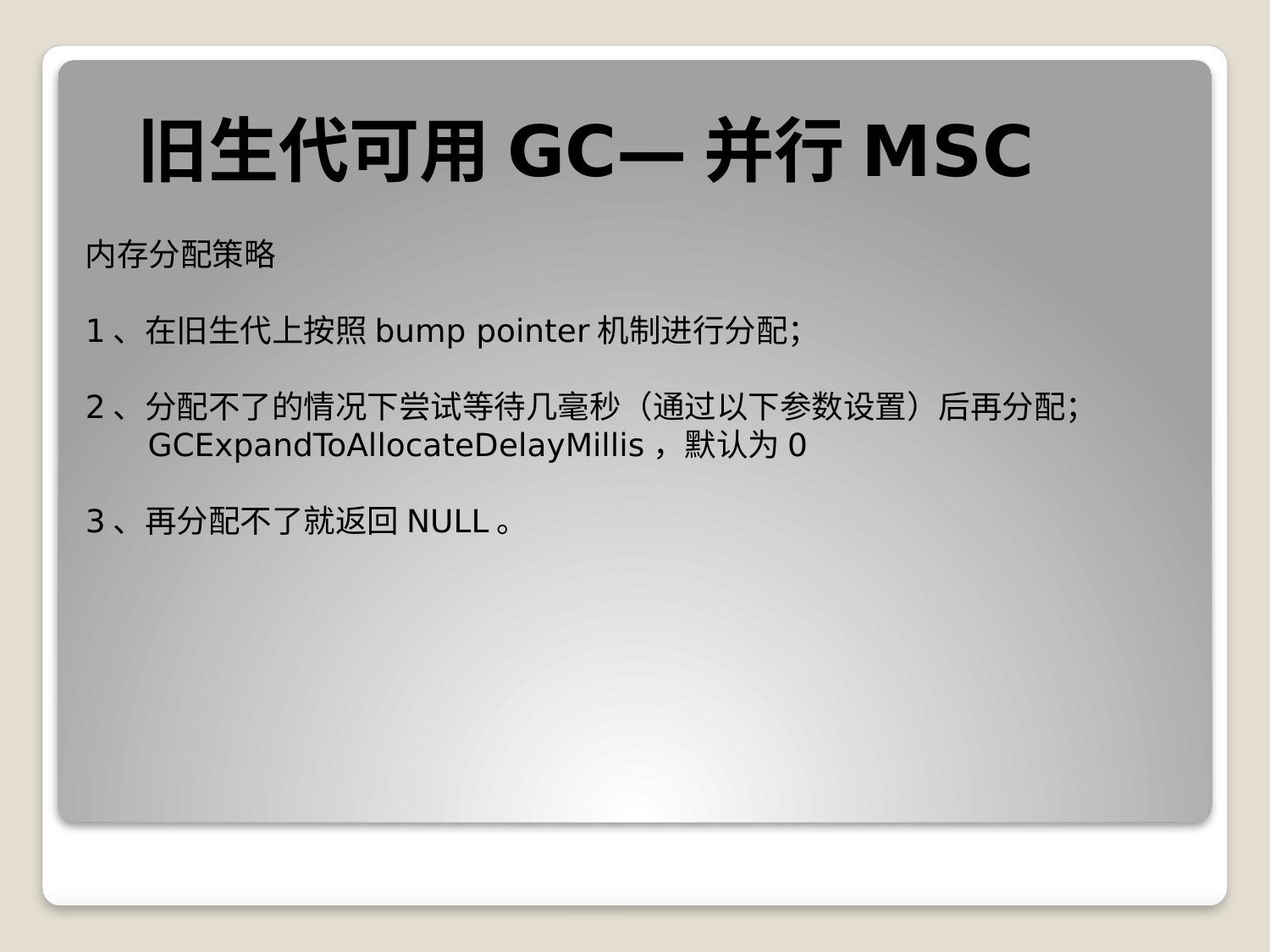

旧生代可用GC—并行MSC
内存分配策略

1、在旧生代上按照bump pointer机制进行分配；

2、分配不了的情况下尝试等待几毫秒（通过以下参数设置）后再分配；
 GCExpandToAllocateDelayMillis，默认为0

3、再分配不了就返回NULL。